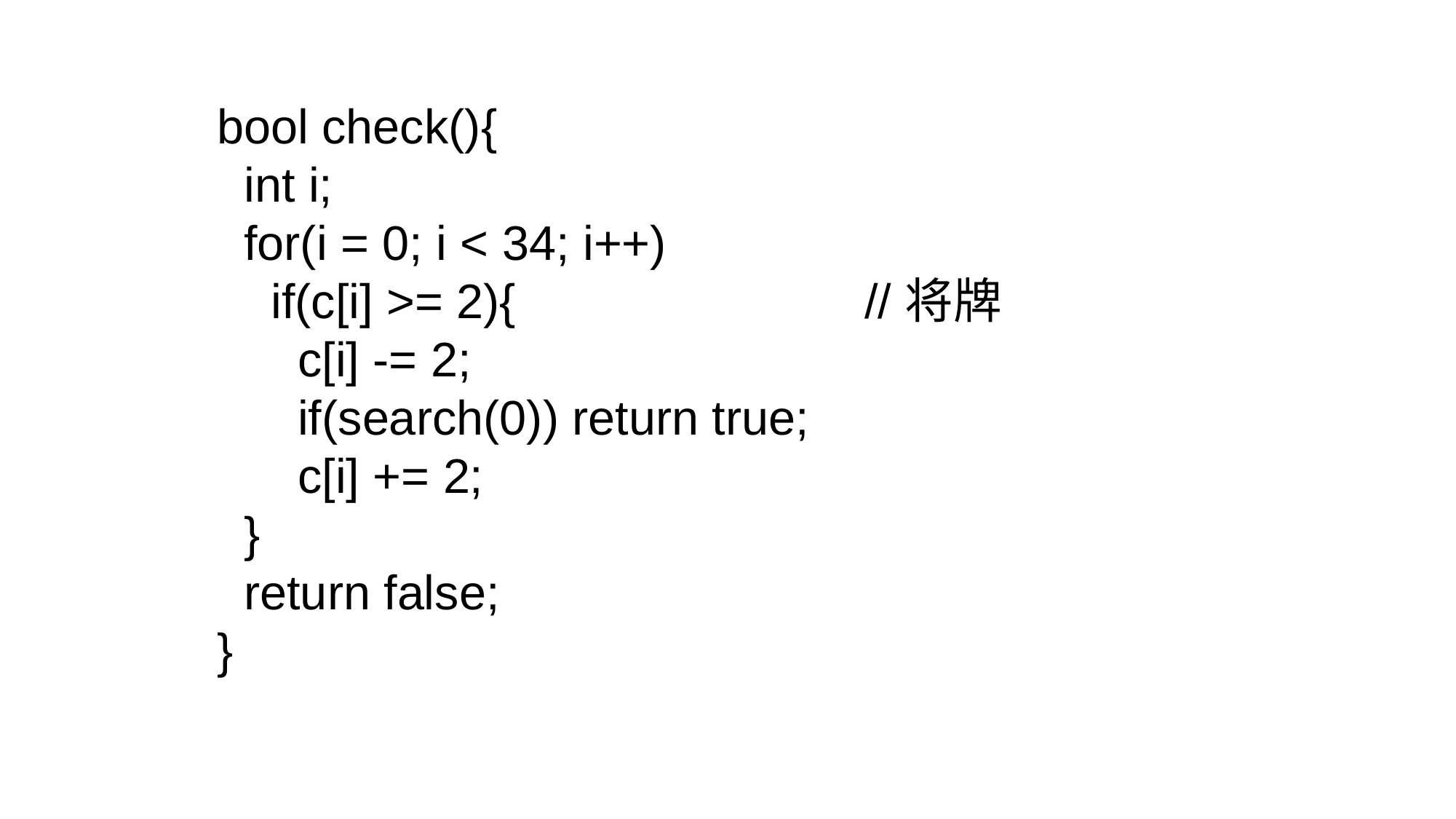

bool check(){
  int i;
  for(i = 0; i < 34; i++)
    if(c[i] >= 2){                          //将牌
      c[i] -= 2;
      if(search(0)) return true;
      c[i] += 2;
  }
  return false;
}